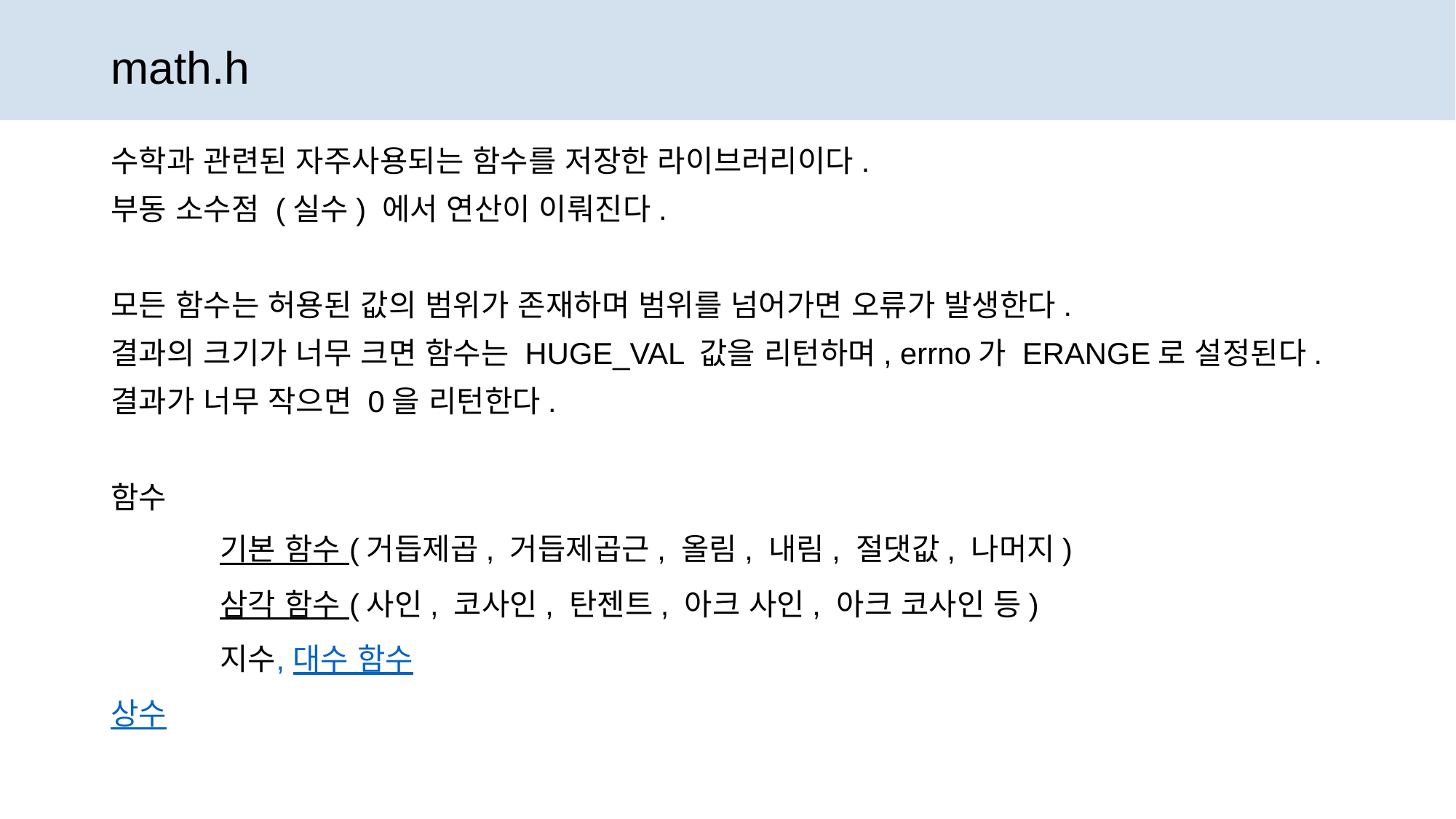

# math.h
수학과 관련된 자주사용되는 함수를 저장한 라이브러리이다.
부동 소수점 (실수) 에서 연산이 이뤄진다.

모든 함수는 허용된 값의 범위가 존재하며 범위를 넘어가면 오류가 발생한다.
결과의 크기가 너무 크면 함수는 HUGE_VAL 값을 리턴하며, errno가 ERANGE로 설정된다.
결과가 너무 작으면 0을 리턴한다.

함수
	기본 함수 (거듭제곱, 거듭제곱근, 올림, 내림, 절댓값, 나머지)
	삼각 함수 (사인, 코사인, 탄젠트, 아크 사인, 아크 코사인 등)
	지수, 대수 함수
상수